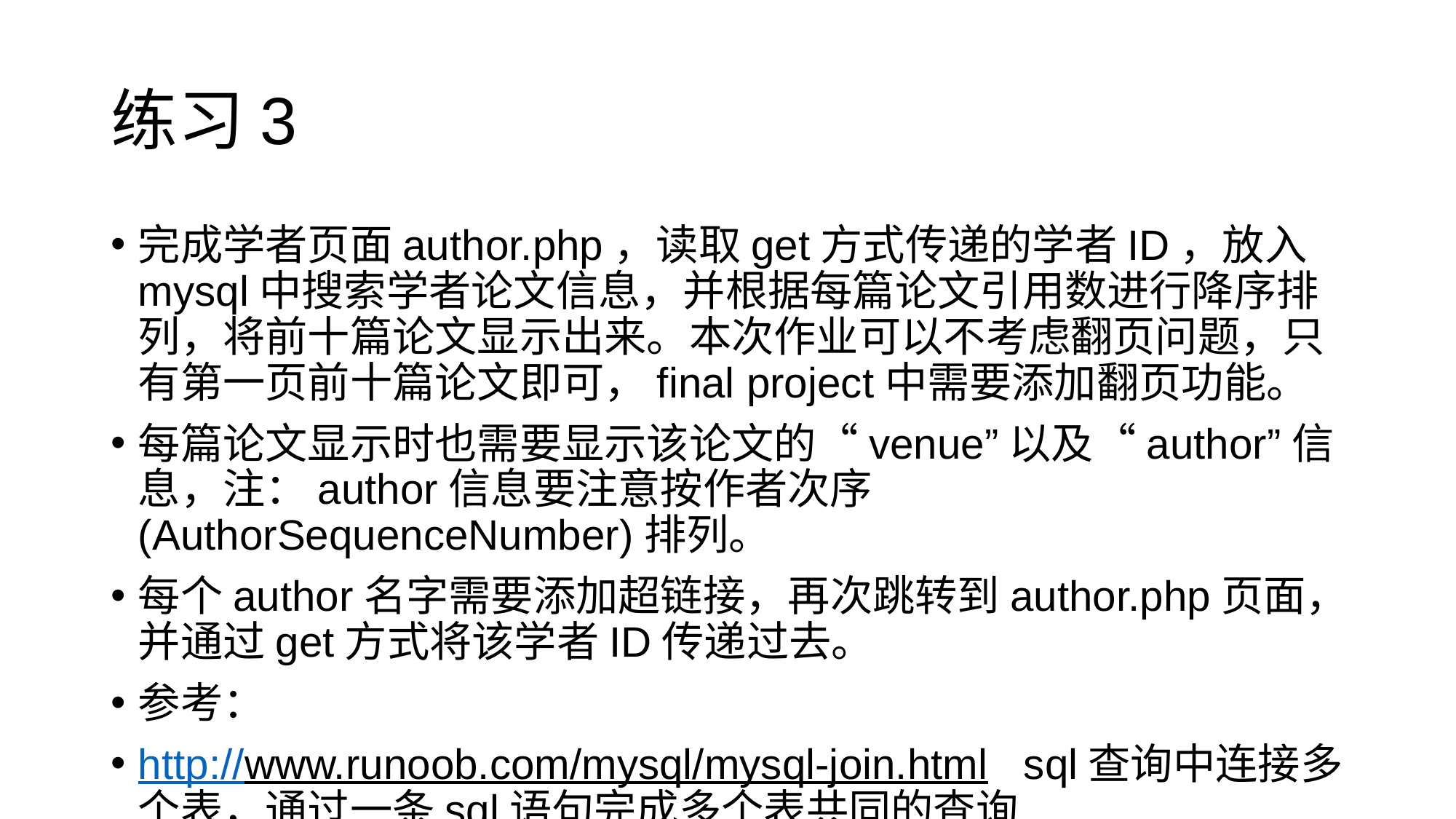

# 练习3
完成学者页面author.php，读取get方式传递的学者ID，放入mysql中搜索学者论文信息，并根据每篇论文引用数进行降序排列，将前十篇论文显示出来。本次作业可以不考虑翻页问题，只有第一页前十篇论文即可，final project中需要添加翻页功能。
每篇论文显示时也需要显示该论文的“venue”以及“author”信息，注：author信息要注意按作者次序(AuthorSequenceNumber)排列。
每个author名字需要添加超链接，再次跳转到author.php页面，并通过get方式将该学者ID传递过去。
参考：
http://www.runoob.com/mysql/mysql-join.html   sql查询中连接多个表，通过一条sql语句完成多个表共同的查询